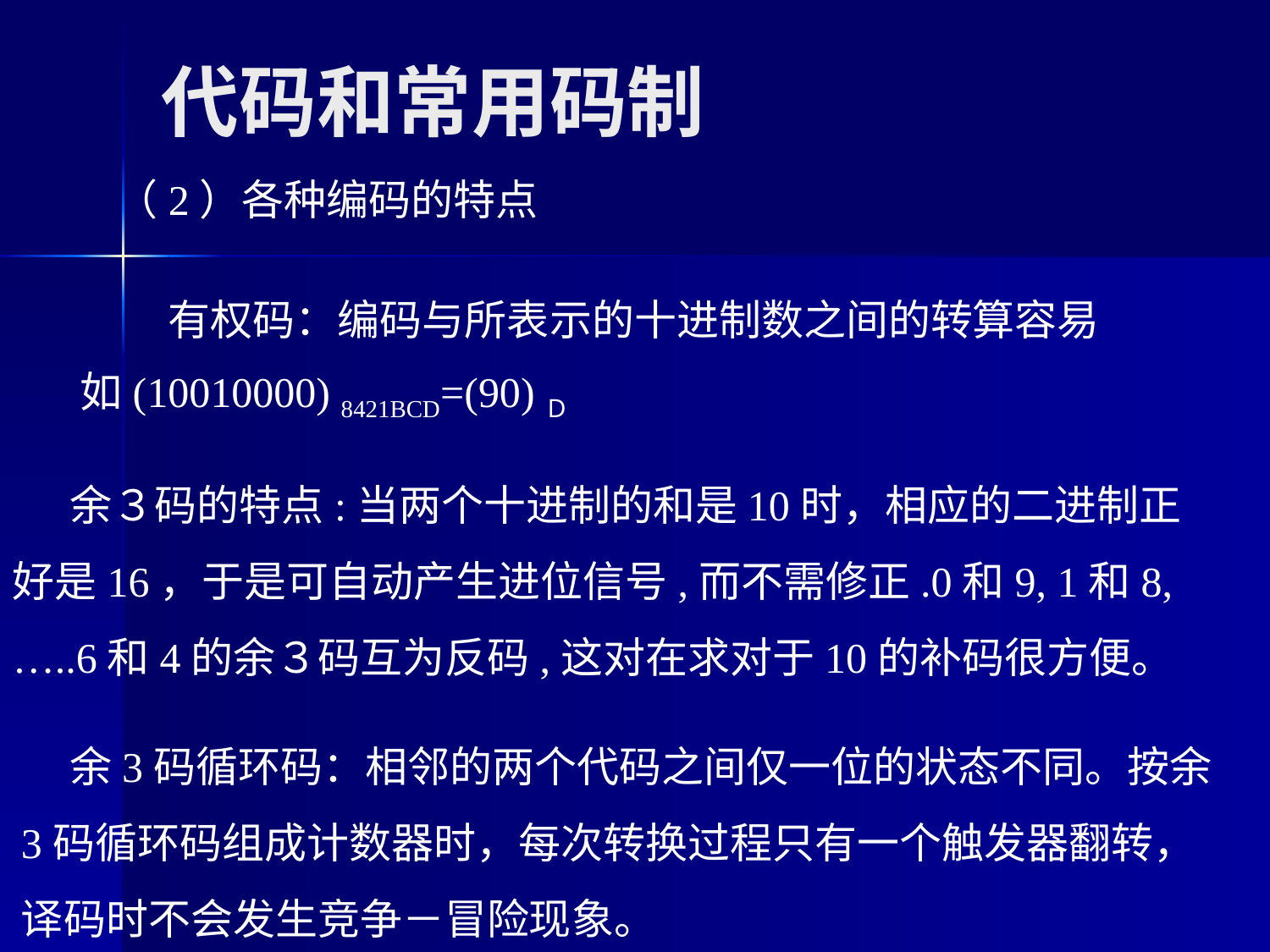

# 代码和常用码制
　　（2）各种编码的特点
　　　有权码：编码与所表示的十进制数之间的转算容易
   如(10010000) 8421BCD=(90)Ｄ
     余３码的特点:当两个十进制的和是10时，相应的二进制正好是16，于是可自动产生进位信号,而不需修正.0和9, 1和8,…..6和4的余３码互为反码,这对在求对于10的补码很方便。
    余3码循环码：相邻的两个代码之间仅一位的状态不同。按余3码循环码组成计数器时，每次转换过程只有一个触发器翻转，译码时不会发生竞争－冒险现象。